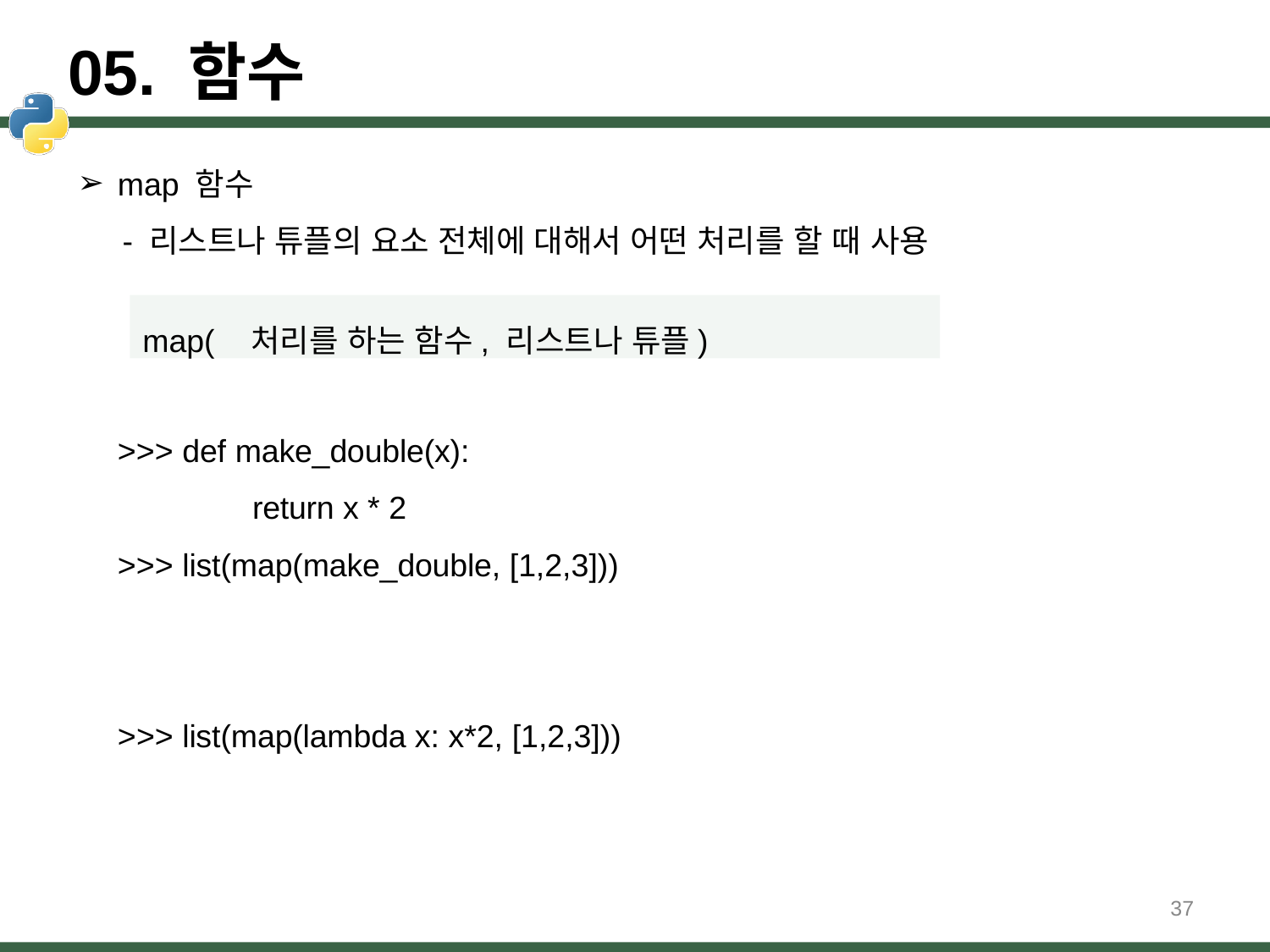

# 05. 함수

map 함수
- 리스트나 튜플의 요소 전체에 대해서 어떤 처리를 할 때 사용
map(	처리를 하는 함수, 리스트나 튜플)
>>> def make_double(x):
return x * 2
>>> list(map(make_double, [1,2,3]))
>>> list(map(lambda x: x*2, [1,2,3]))
37